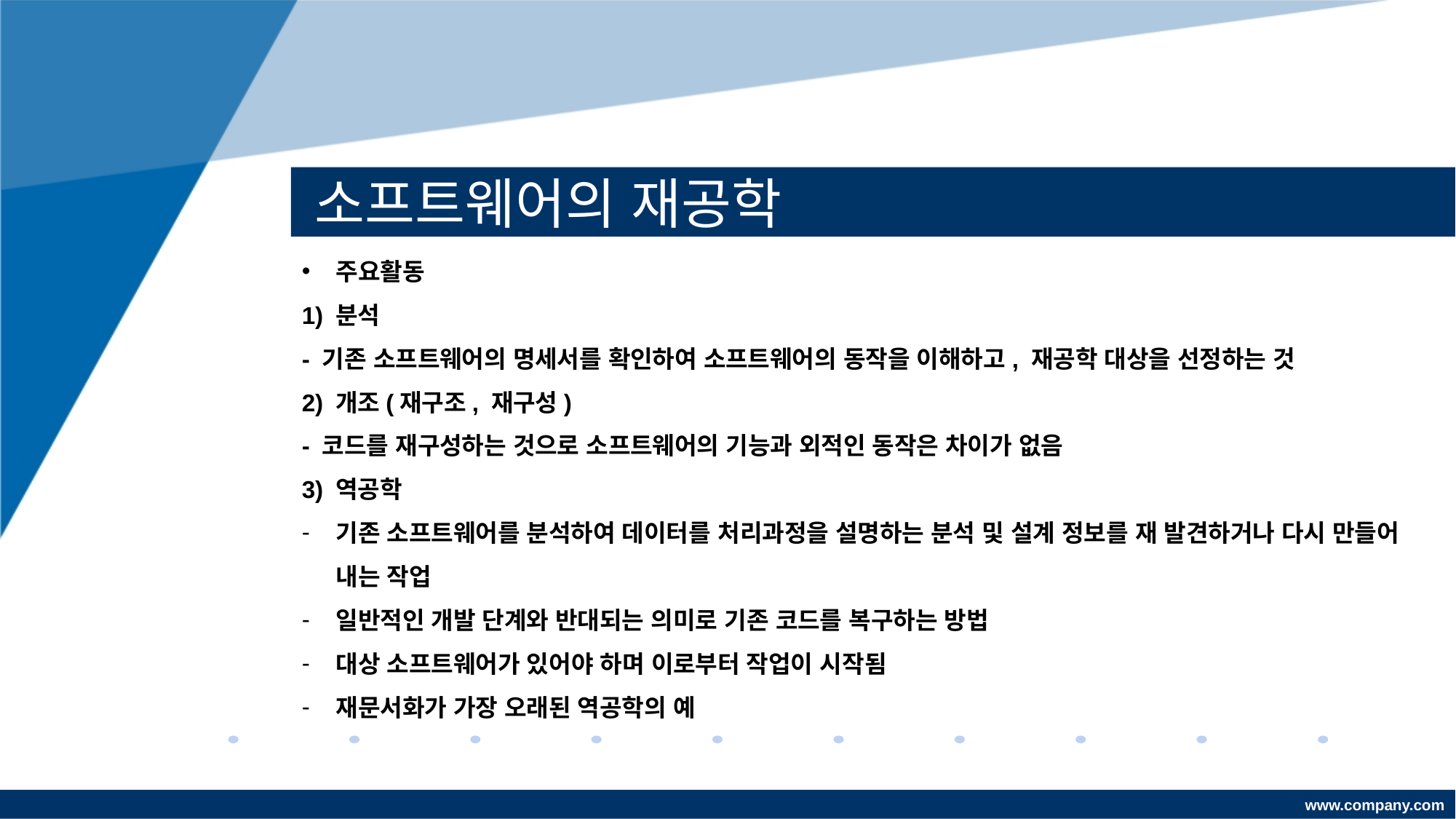

# 소프트웨어의 재공학
주요활동
1) 분석
- 기존 소프트웨어의 명세서를 확인하여 소프트웨어의 동작을 이해하고, 재공학 대상을 선정하는 것
2) 개조(재구조, 재구성)
- 코드를 재구성하는 것으로 소프트웨어의 기능과 외적인 동작은 차이가 없음
3) 역공학
기존 소프트웨어를 분석하여 데이터를 처리과정을 설명하는 분석 및 설계 정보를 재 발견하거나 다시 만들어 내는 작업
일반적인 개발 단계와 반대되는 의미로 기존 코드를 복구하는 방법
대상 소프트웨어가 있어야 하며 이로부터 작업이 시작됨
재문서화가 가장 오래된 역공학의 예